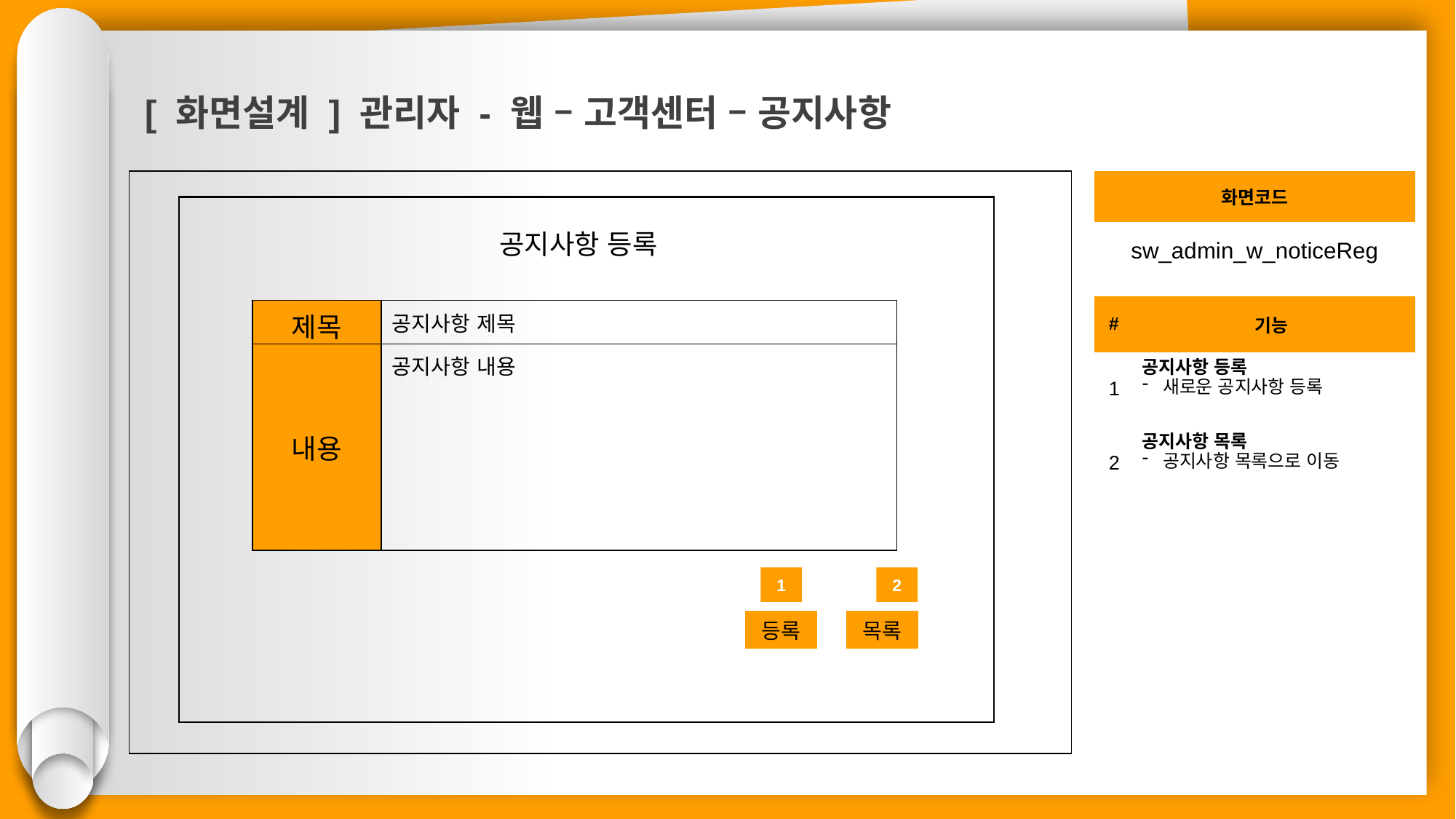

[ 화면설계 ] 관리자 - 웹 – 고객센터 – 공지사항

| 화면코드 |
| --- |
| sw\_admin\_w\_noticeReg |

공지사항 등록

| # | 기능 |
| --- | --- |
| 1 | 공지사항 등록 새로운 공지사항 등록 |
| 2 | 공지사항 목록 공지사항 목록으로 이동 |
| 제목 | 공지사항 제목 |
| --- | --- |
| 내용 | 공지사항 내용 |
1
2
등록
목록